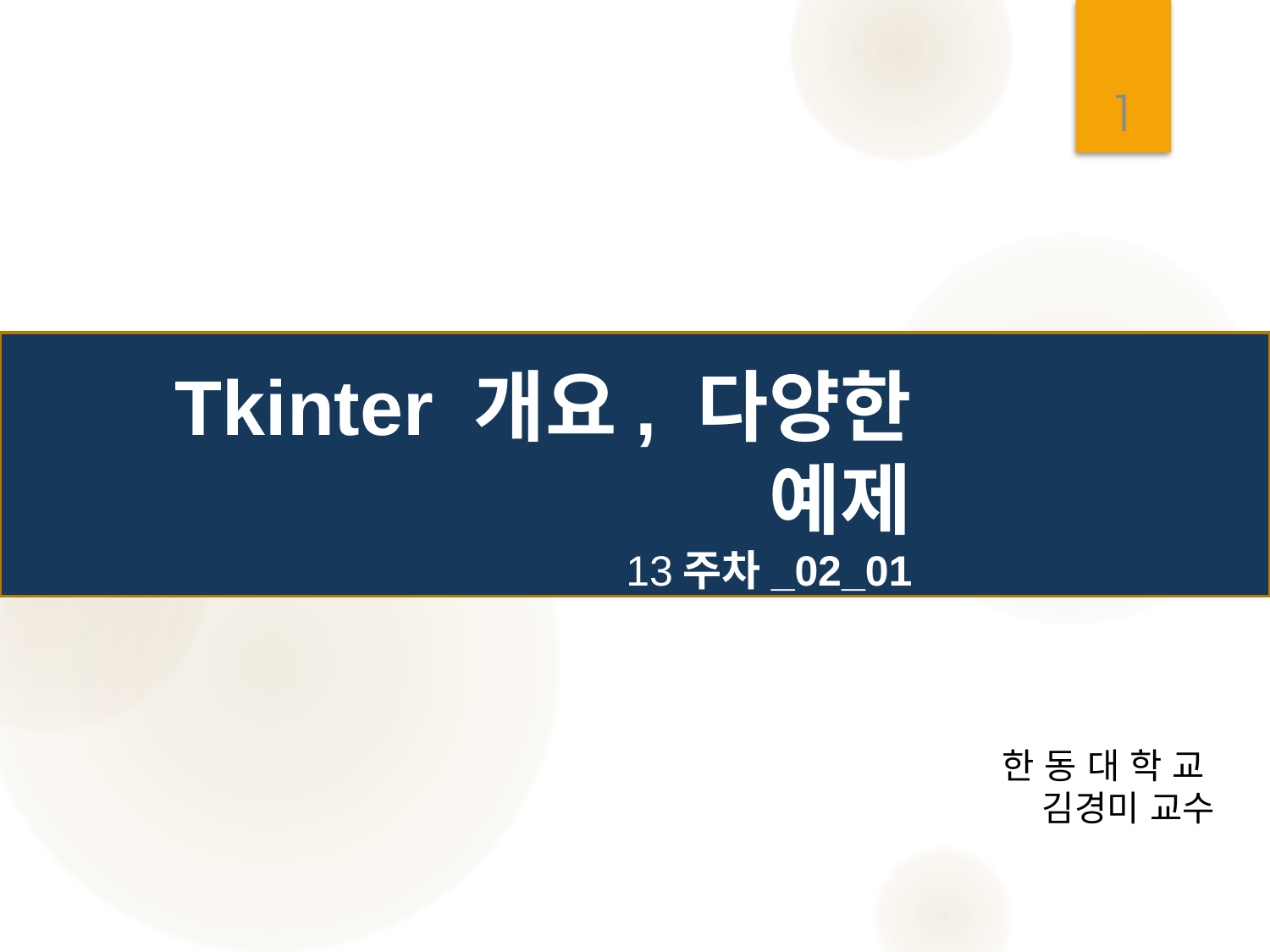

1

# Tkinter 개요, 다양한 예제 13주차_02_01
한 동 대 학 교
김경미 교수